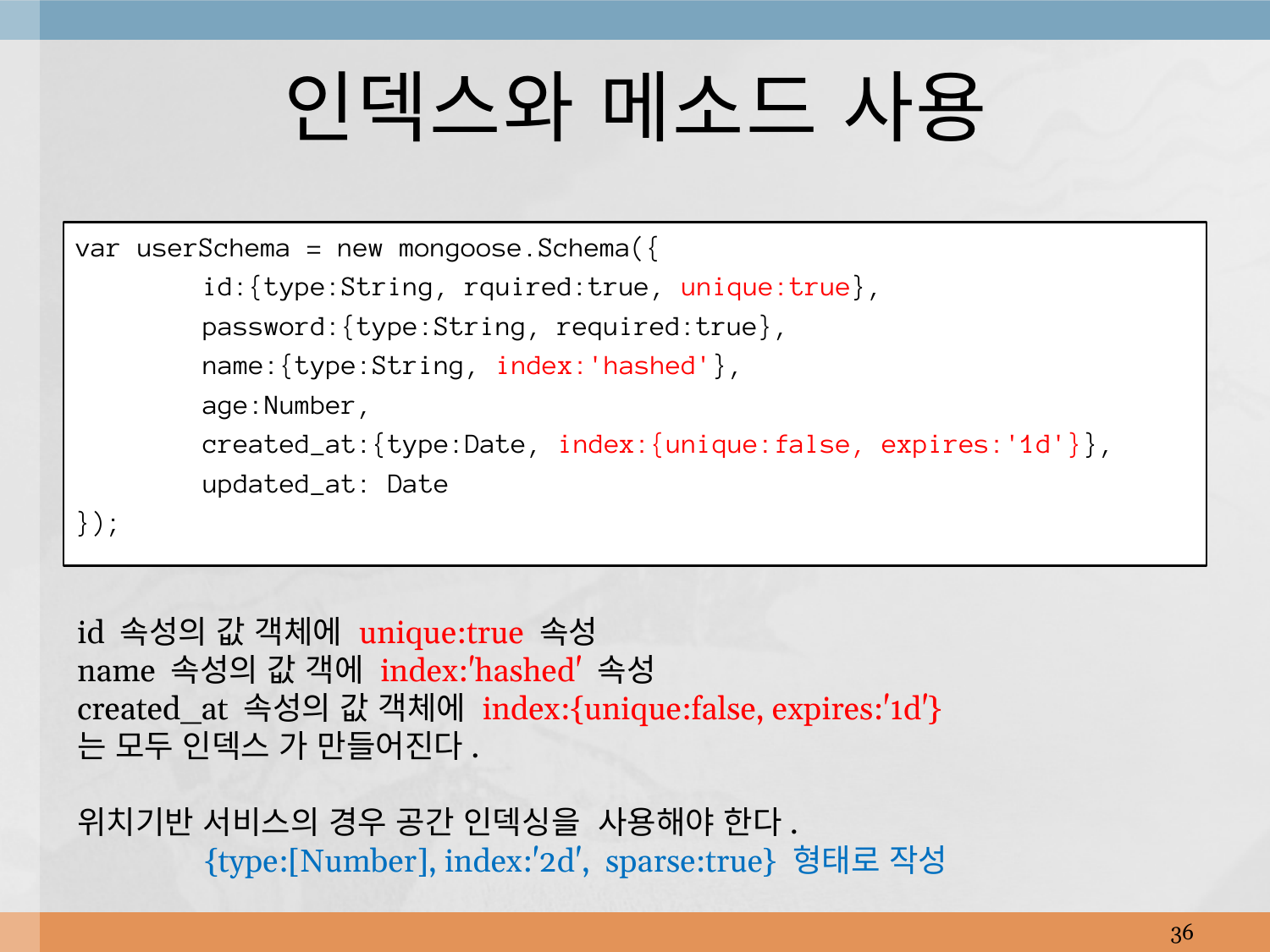

# 인덱스와 메소드 사용
var userSchema = new mongoose.Schema({
	id:{type:String, rquired:true, unique:true},
	password:{type:String, required:true},
	name:{type:String, index:'hashed'},
	age:Number,
	created_at:{type:Date, index:{unique:false, expires:'1d'}},
	updated_at: Date
});
id 속성의 값 객체에 unique:true 속성
name 속성의 값 객에 index:'hashed' 속성
created_at 속성의 값 객체에 index:{unique:false, expires:'1d'}
는 모두 인덱스 가 만들어진다.

위치기반 서비스의 경우 공간 인덱싱을  사용해야 한다.
	{type:[Number], index:'2d',  sparse:true} 형태로 작성
36